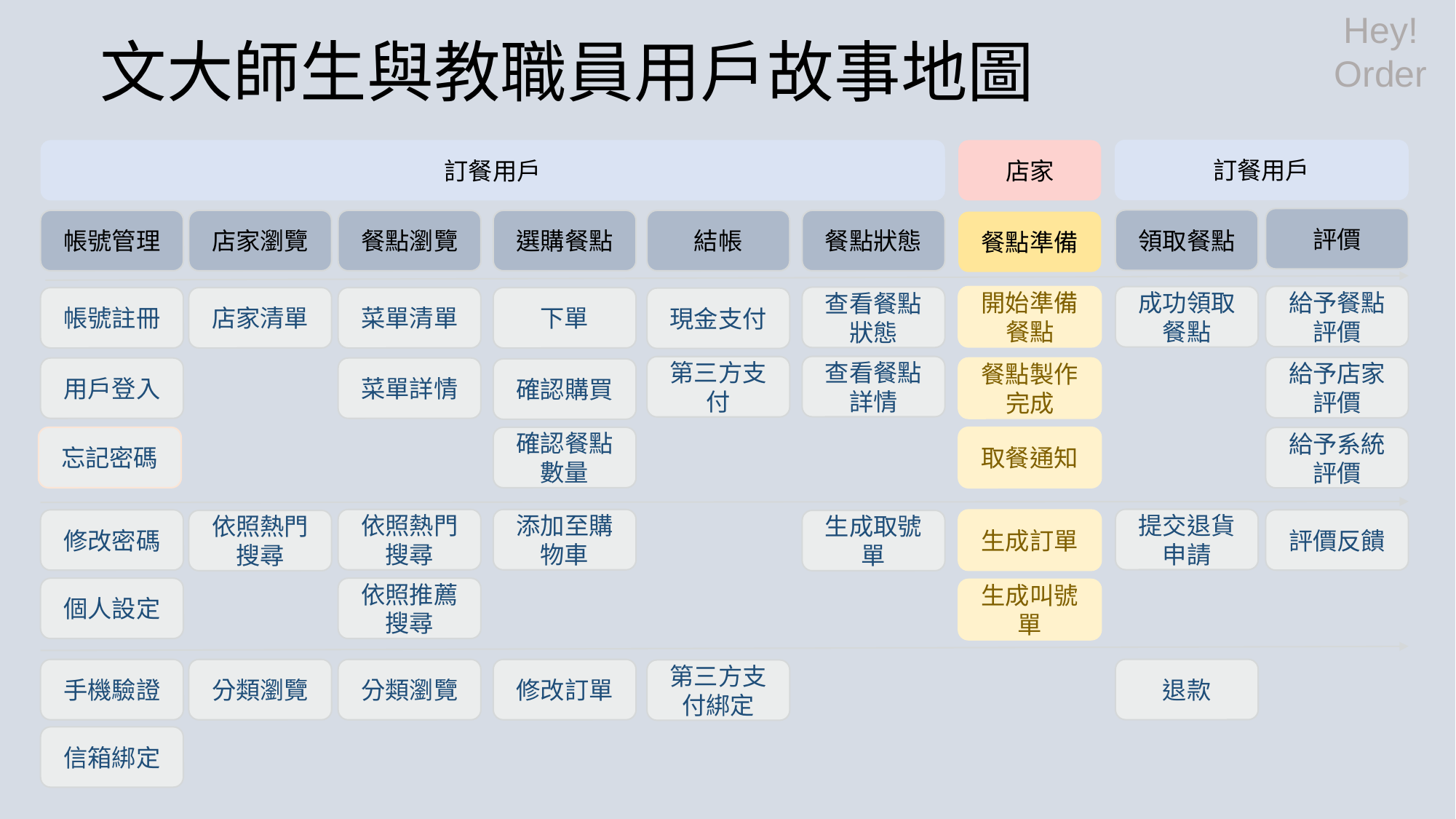

文大師生與教職員用戶故事地圖
Hey!
Order

訂餐用戶
店家
訂餐用戶
評價
領取餐點
餐點狀態
帳號管理
店家瀏覽
餐點瀏覽
選購餐點
結帳
餐點準備
給予餐點評價
開始準備餐點
成功領取餐點
查看餐點狀態
帳號註冊
店家清單
菜單清單
下單
現金支付
查看餐點詳情
第三方支付
給予店家評價
菜單詳情
餐點製作完成
用戶登入
確認購買
忘記密碼
確認餐點數量
取餐通知
給予系統評價
提交退貨申請
依照熱門搜尋
添加至購物車
修改密碼
評價反饋
生成訂單
生成取號單
依照熱門搜尋
個人設定
依照推薦搜尋
生成叫號單
退款
手機驗證
分類瀏覽
分類瀏覽
修改訂單
第三方支付綁定
信箱綁定